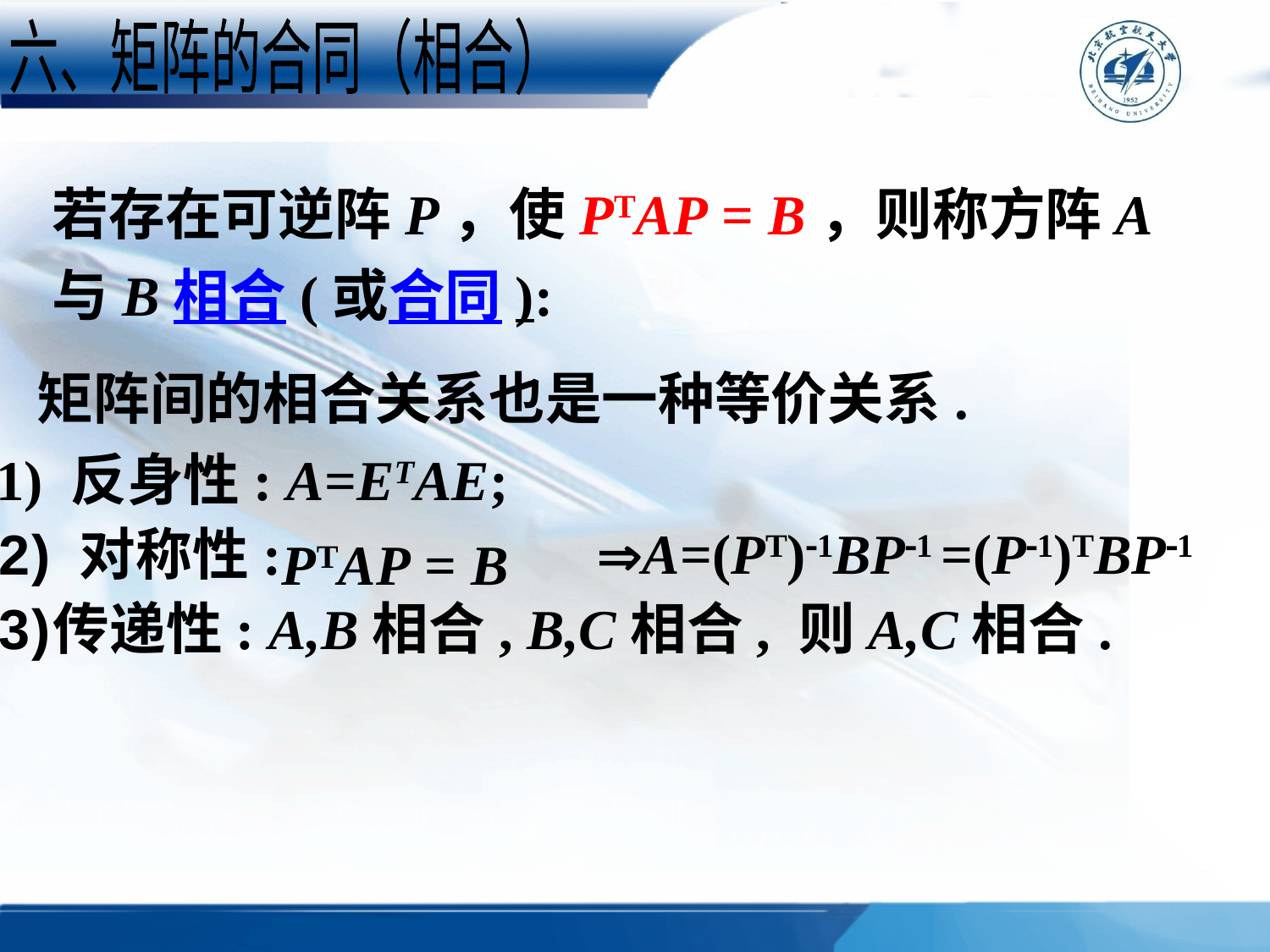

六、矩阵的合同（相合）
若存在可逆阵P，使PTAP = B，则称方阵A与B相合(或合同):
矩阵间的相合关系也是一种等价关系.
(1) 反身性: A=ETAE;
 对称性:
传递性: A,B相合, B,C相合, 则A,C相合.
⇒A=(PT)−1BP−1 =(P−1)TBP−1
PTAP = B